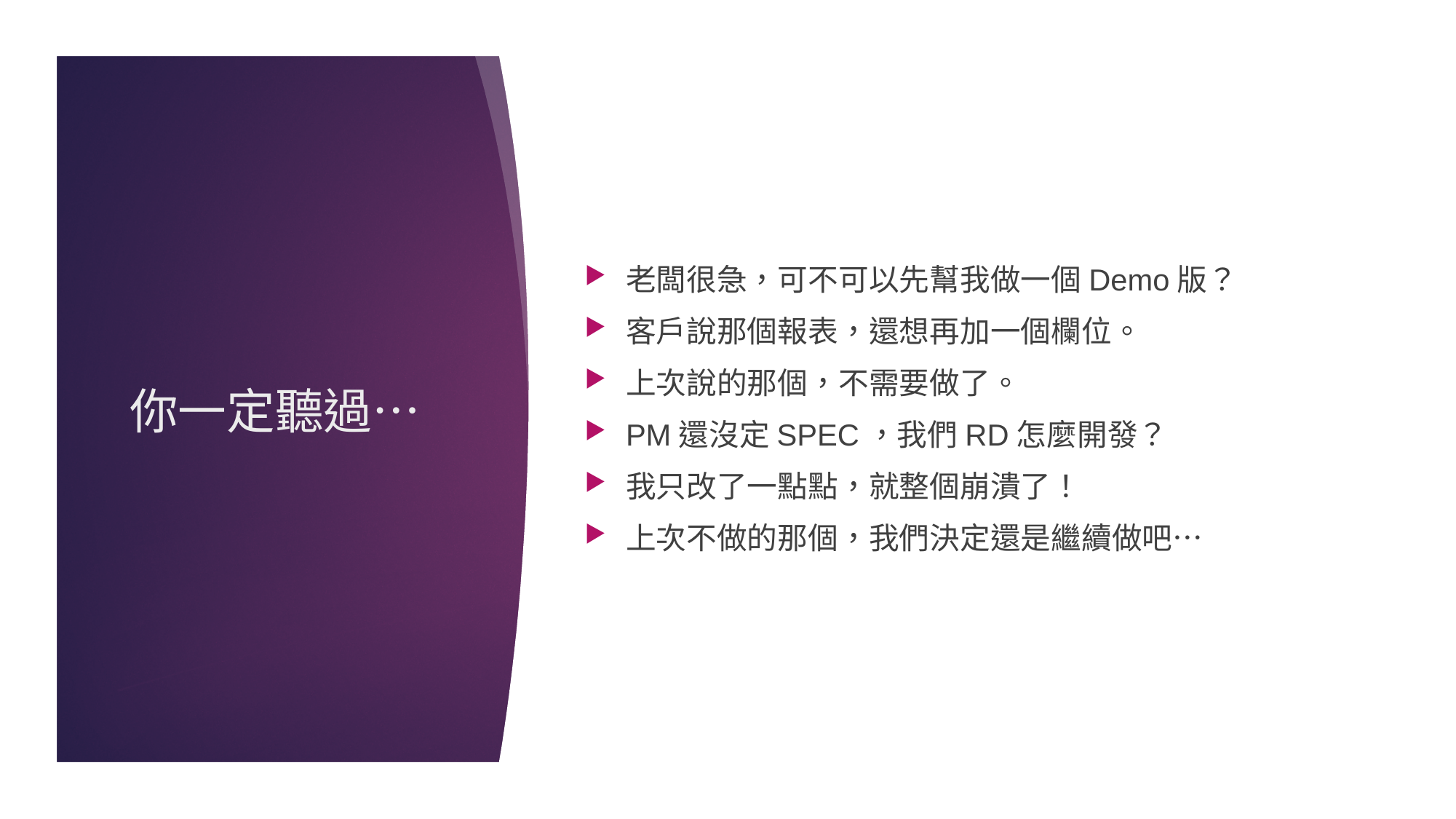

老闆很急，可不可以先幫我做一個Demo版？
客戶說那個報表，還想再加一個欄位。
上次說的那個，不需要做了。
PM還沒定SPEC，我們RD怎麼開發？
我只改了一點點，就整個崩潰了！
上次不做的那個，我們決定還是繼續做吧…
# 你一定聽過…